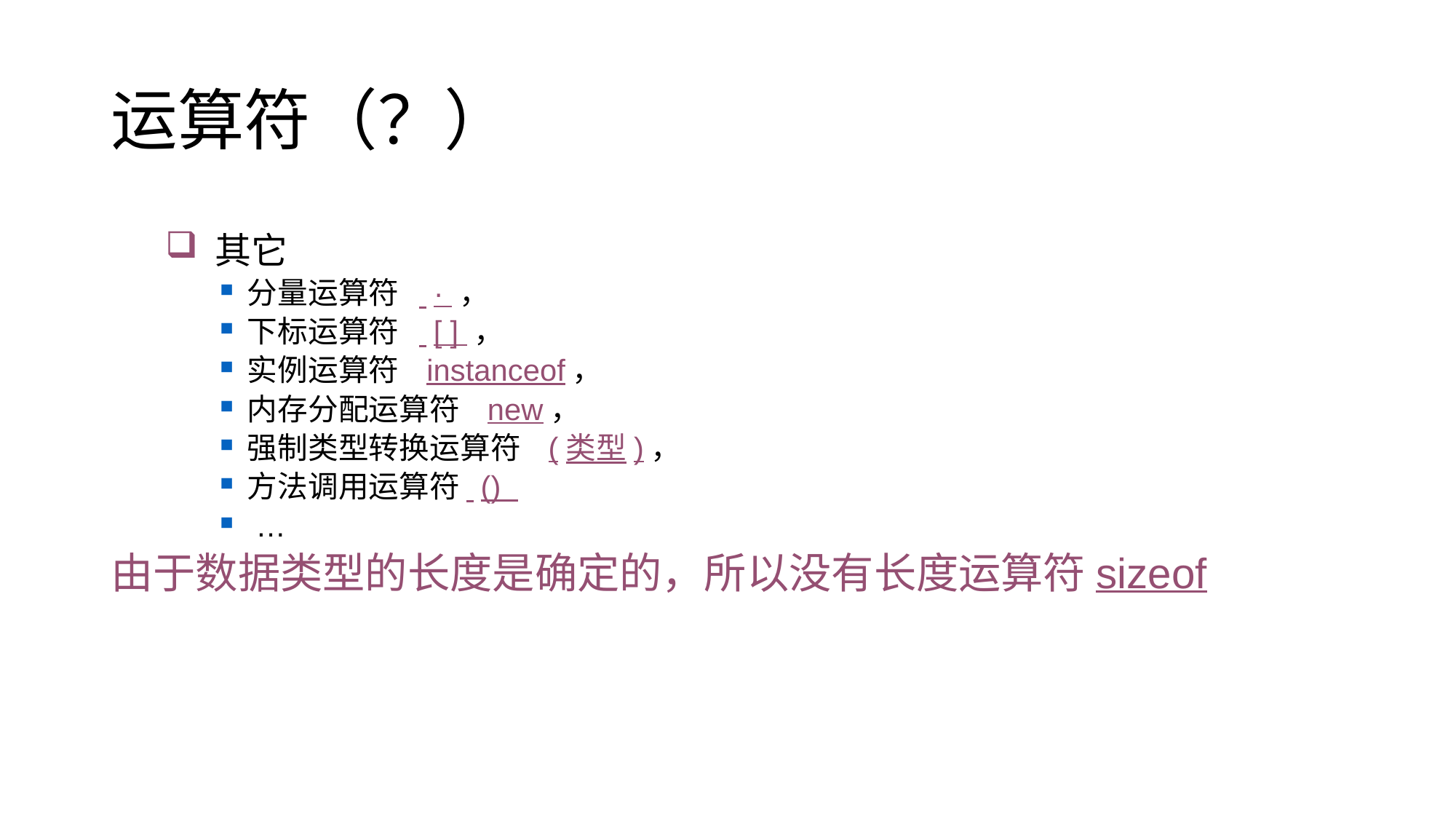

# 运算符（？）
 其它
分量运算符    · ，
下标运算符    [ ] ，
实例运算符   instanceof，
内存分配运算符   new，
强制类型转换运算符   (类型)，
方法调用运算符  ()
 …
由于数据类型的长度是确定的，所以没有长度运算符sizeof